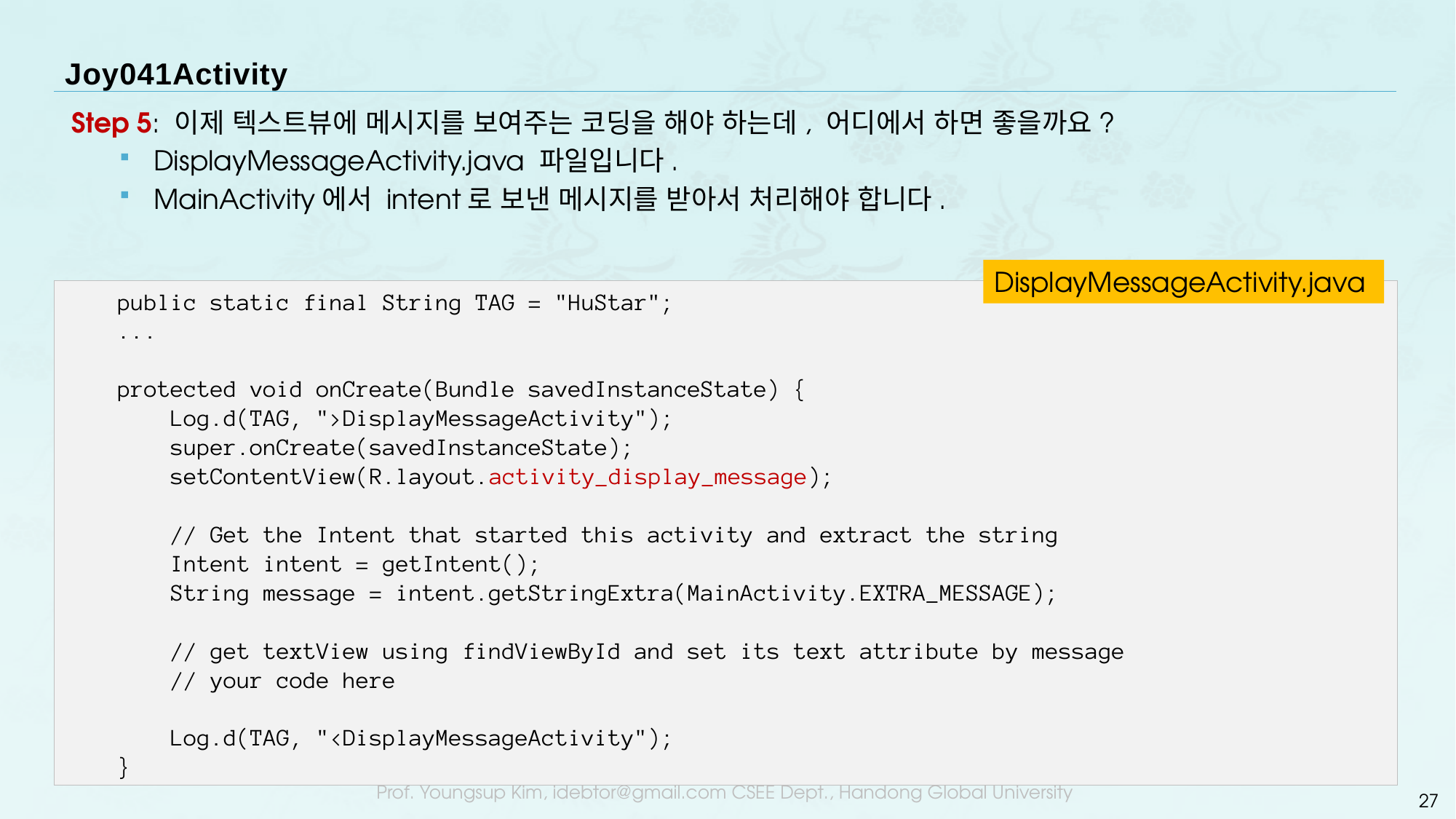

# Joy041Activity
Step 5: 이제 텍스트뷰에 메시지를 보여주는 코딩을 해야 하는데, 어디에서 하면 좋을까요?
DisplayMessageActivity.java 파일입니다.
MainActivity에서 intent로 보낸 메시지를 받아서 처리해야 합니다.

DisplayMessageActivity.java
    public static final String TAG = "HuStar";
    ...

    protected void onCreate(Bundle savedInstanceState) {
        Log.d(TAG, ">DisplayMessageActivity");
        super.onCreate(savedInstanceState);
        setContentView(R.layout.activity_display_message);

        // Get the Intent that started this activity and extract the string
        Intent intent = getIntent();
        String message = intent.getStringExtra(MainActivity.EXTRA_MESSAGE);

        // get textView using findViewById and set its text attribute by message
        // your code here
        Log.d(TAG, "<DisplayMessageActivity");
    }
27